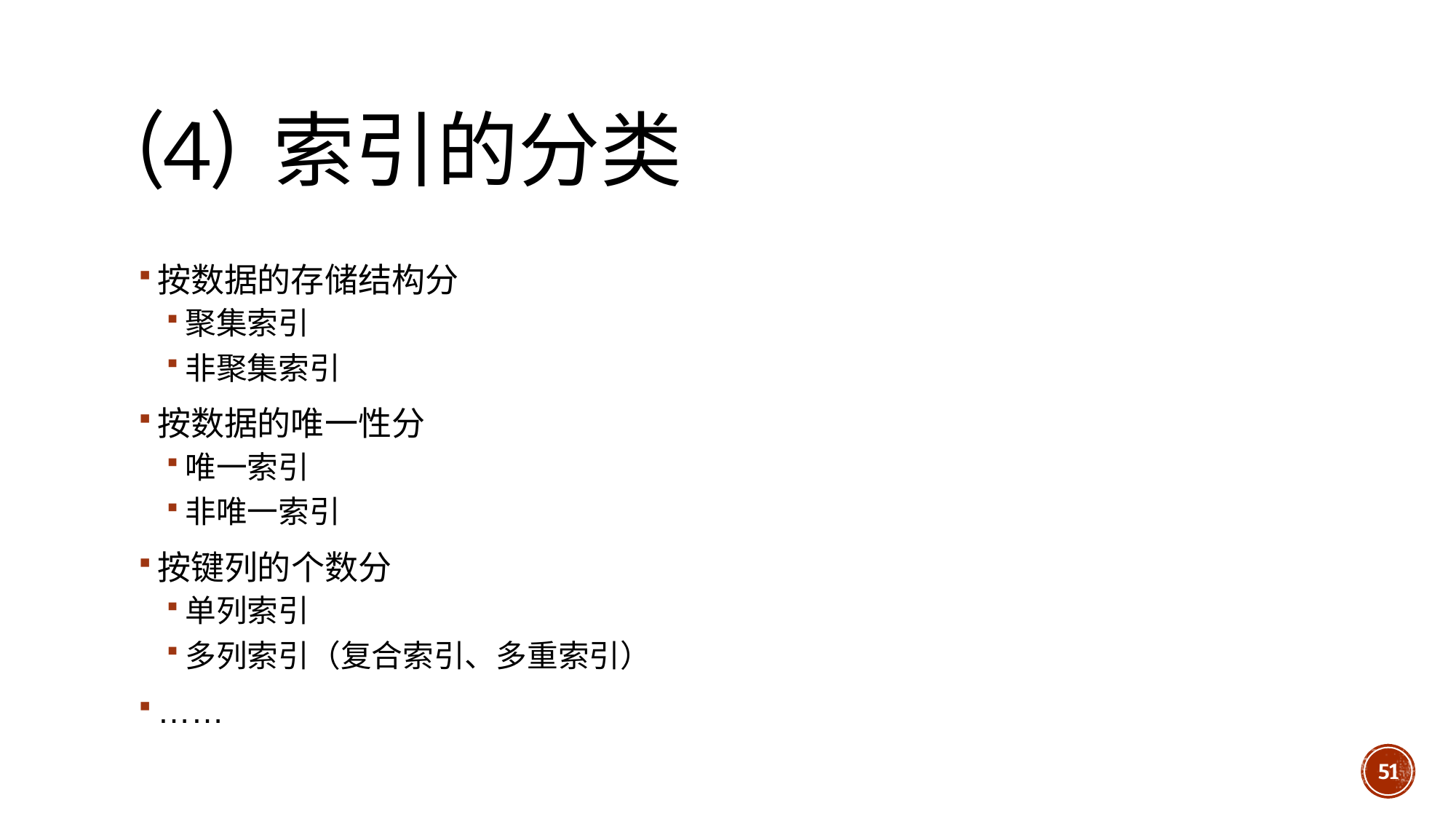

# (4) 索引的分类
按数据的存储结构分
聚集索引
非聚集索引
按数据的唯一性分
唯一索引
非唯一索引
按键列的个数分
单列索引
多列索引（复合索引、多重索引）
……
51